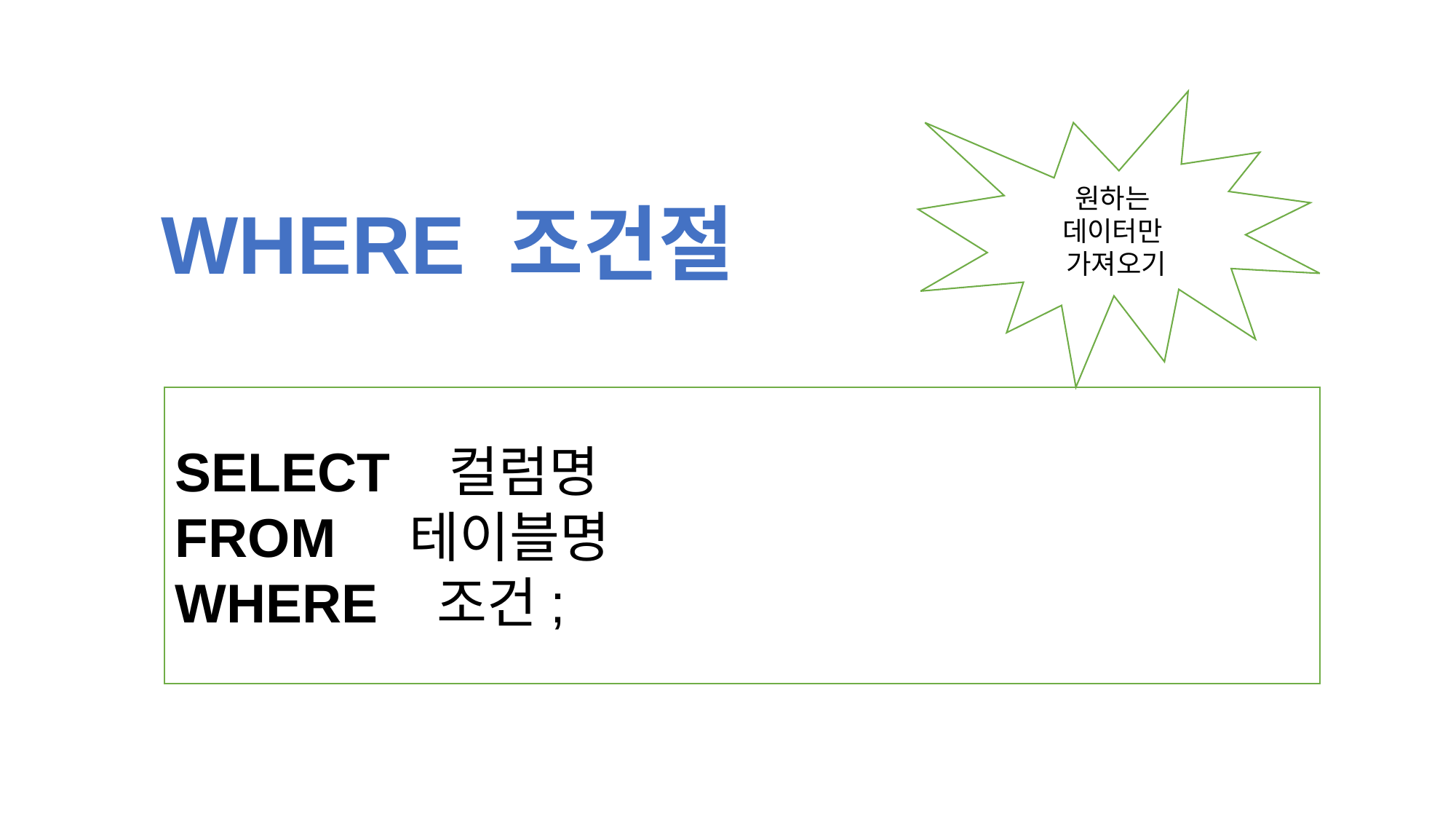

원하는
데이터만
가져오기
WHERE 조건절
SELECT   컬럼명
FROM    테이블명
WHERE   조건;